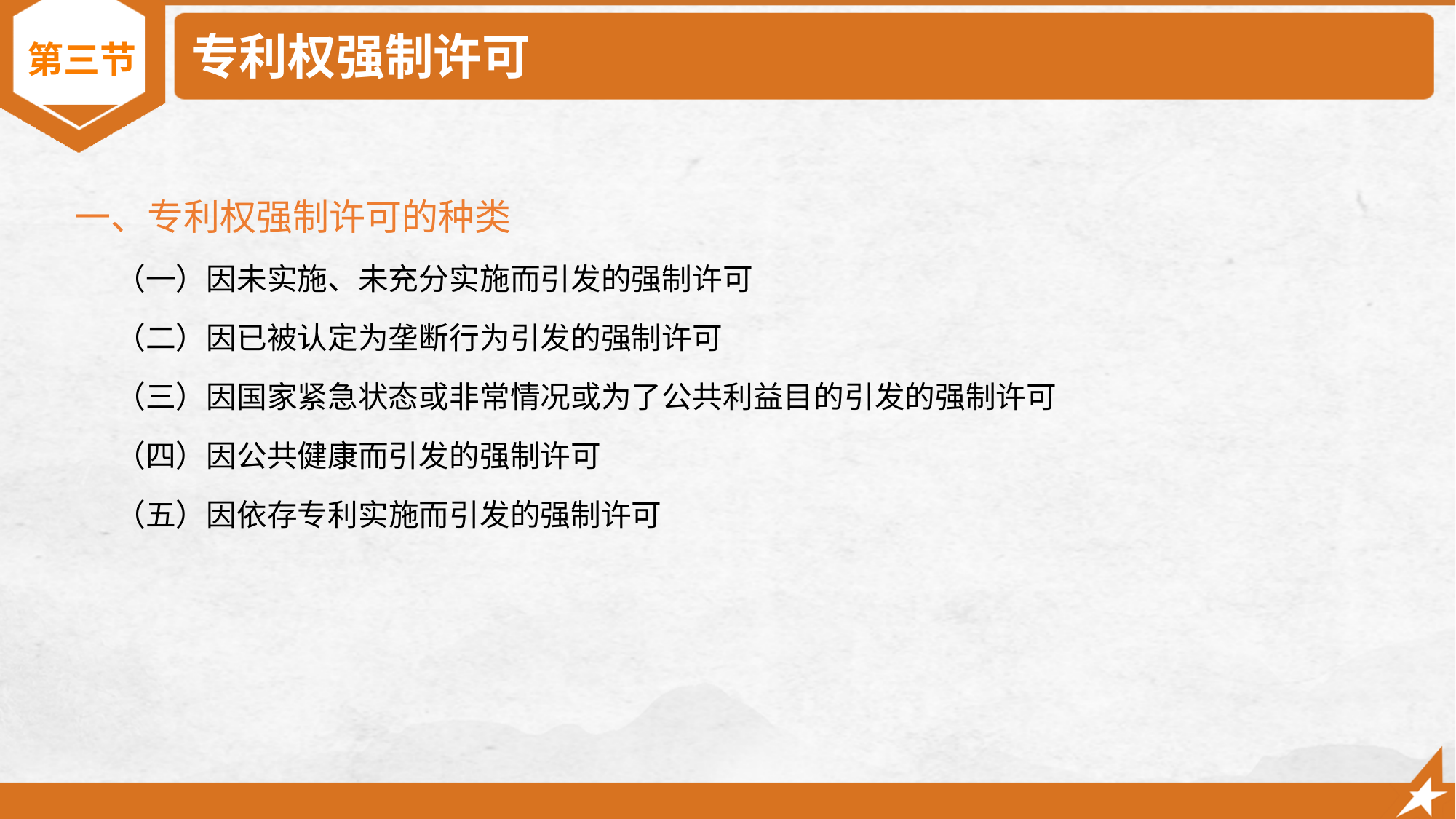

# 专利权强制许可
第三节
一、专利权强制许可的种类
     （一）因未实施、未充分实施而引发的强制许可
     （二）因已被认定为垄断行为引发的强制许可
     （三）因国家紧急状态或非常情况或为了公共利益目的引发的强制许可
     （四）因公共健康而引发的强制许可
     （五）因依存专利实施而引发的强制许可